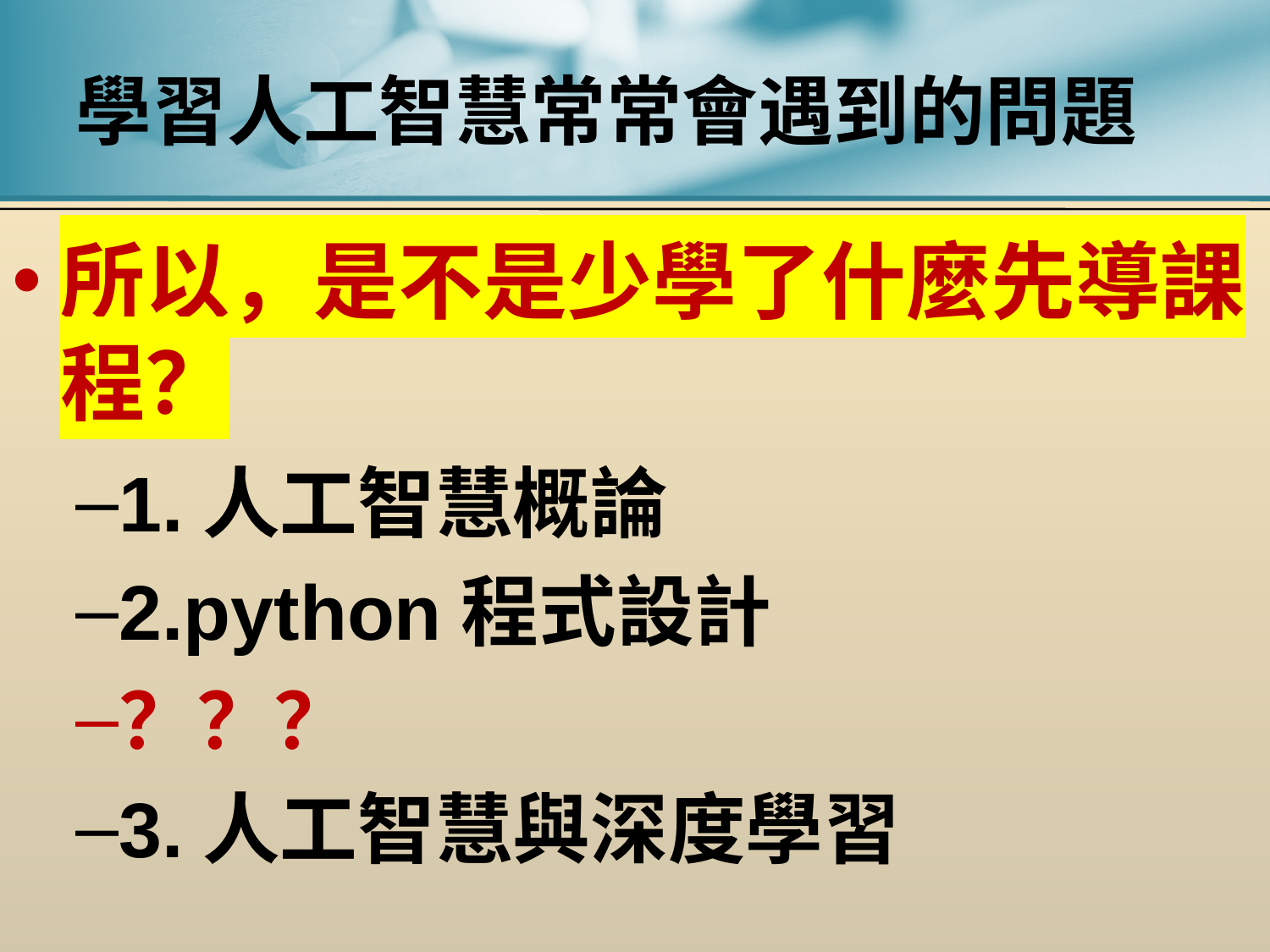

# 學習人工智慧常常會遇到的問題
所以，是不是少學了什麼先導課程？
1.人工智慧概論
2.python程式設計
？？？
3.人工智慧與深度學習